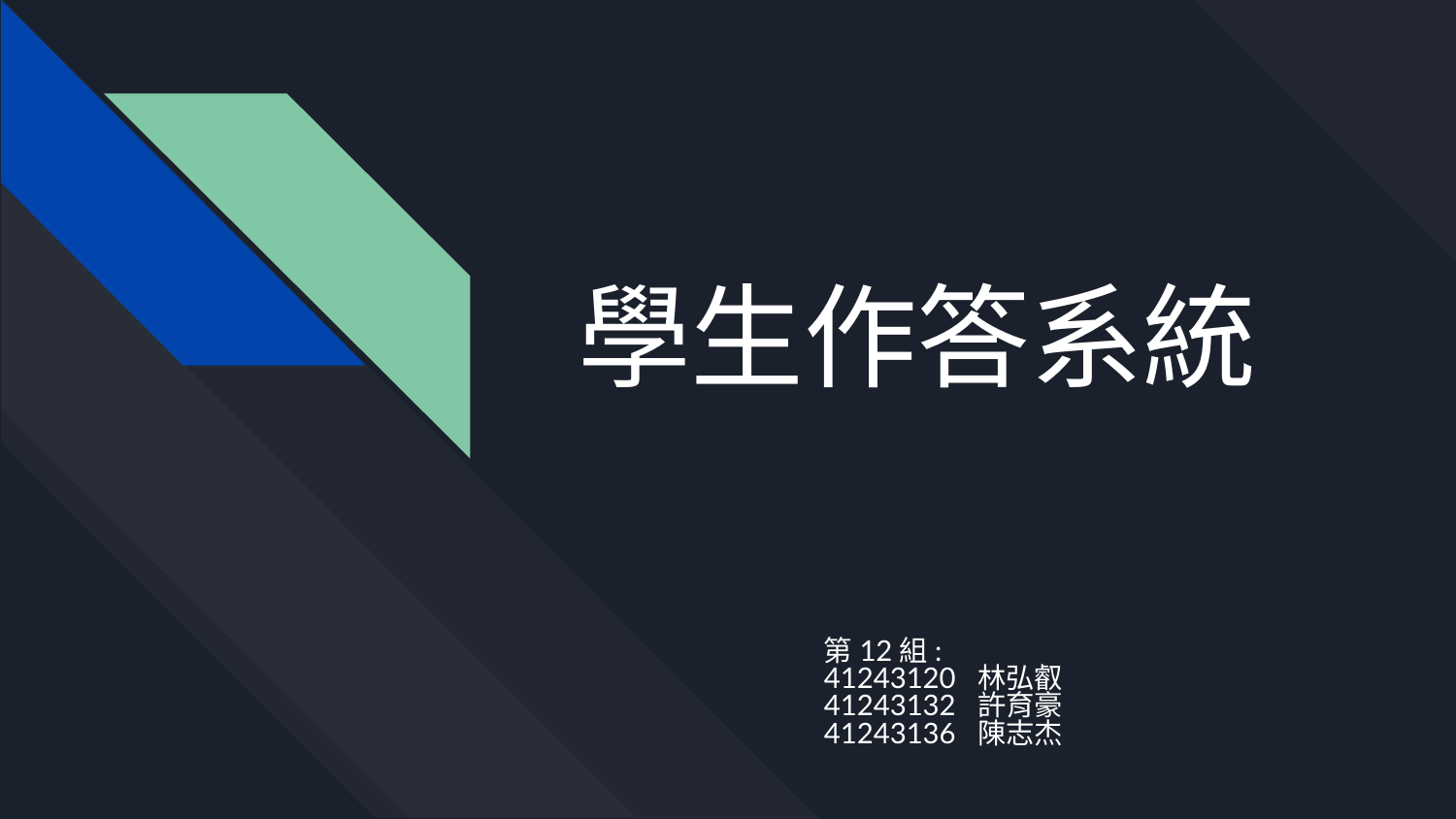

# 學生作答系統
第12組:
41243120  林弘叡
41243132  許育豪
41243136  陳志杰